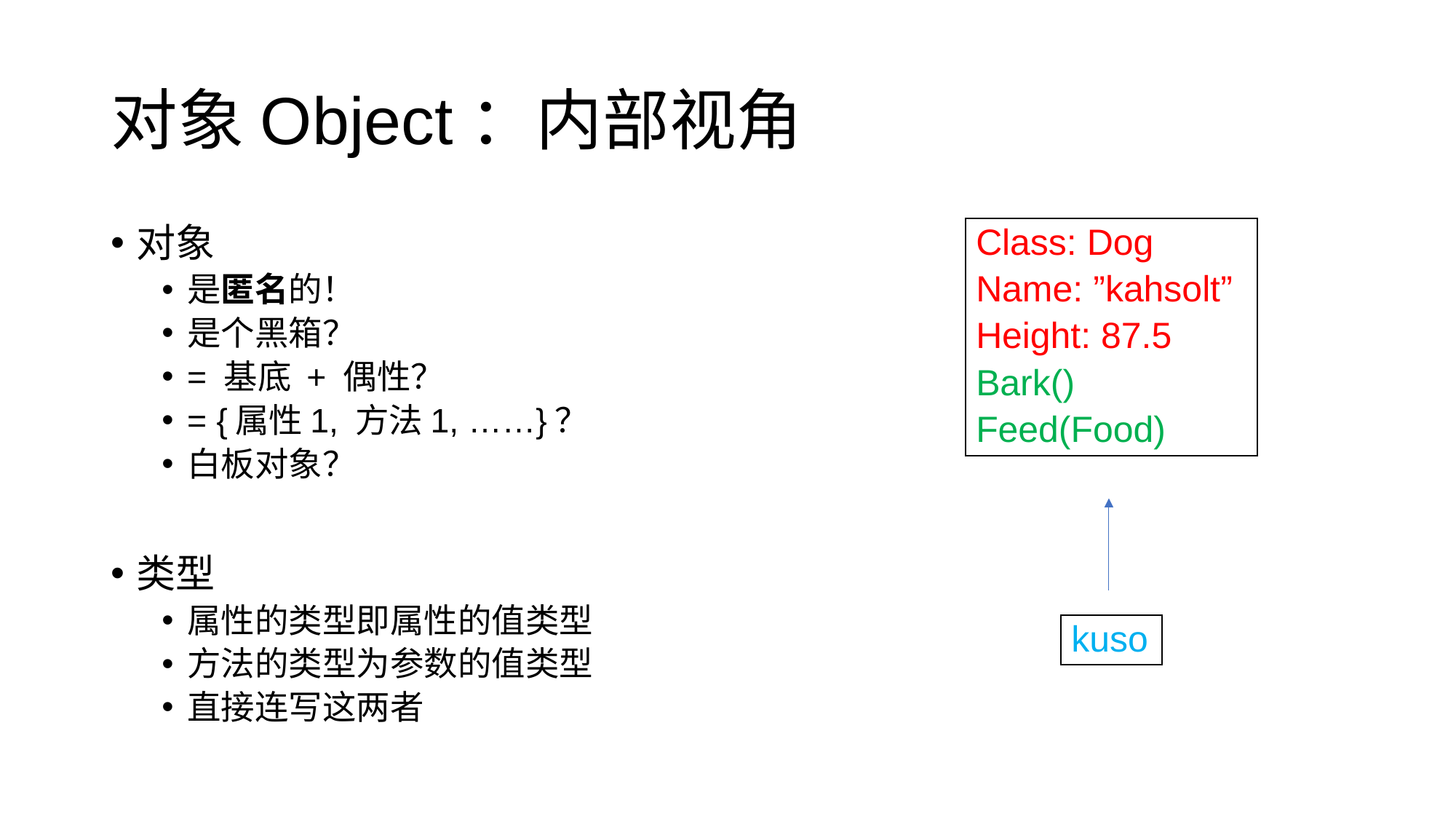

# 对象Object：内部视角
对象
是匿名的！
是个黑箱？
= 基底 + 偶性？
= {属性1, 方法1, ……}？
白板对象？

类型
属性的类型即属性的值类型
方法的类型为参数的值类型
直接连写这两者

Class: Dog
Name: ”kahsolt”
Height: 87.5
Bark()
Feed(Food)
kuso